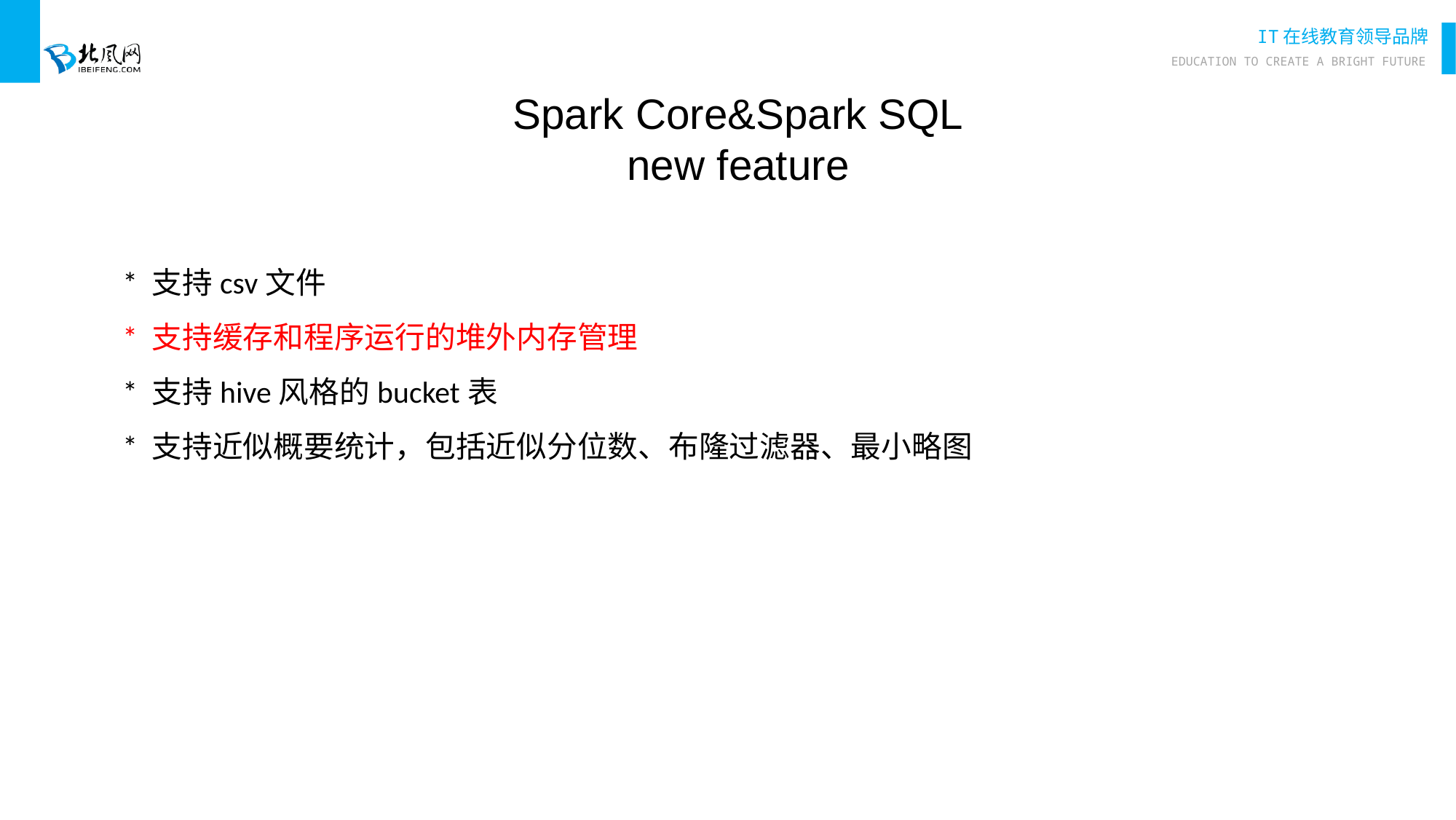

Spark Core&Spark SQL
new feature
* 支持csv文件
* 支持缓存和程序运行的堆外内存管理
* 支持hive风格的bucket表
* 支持近似概要统计，包括近似分位数、布隆过滤器、最小略图